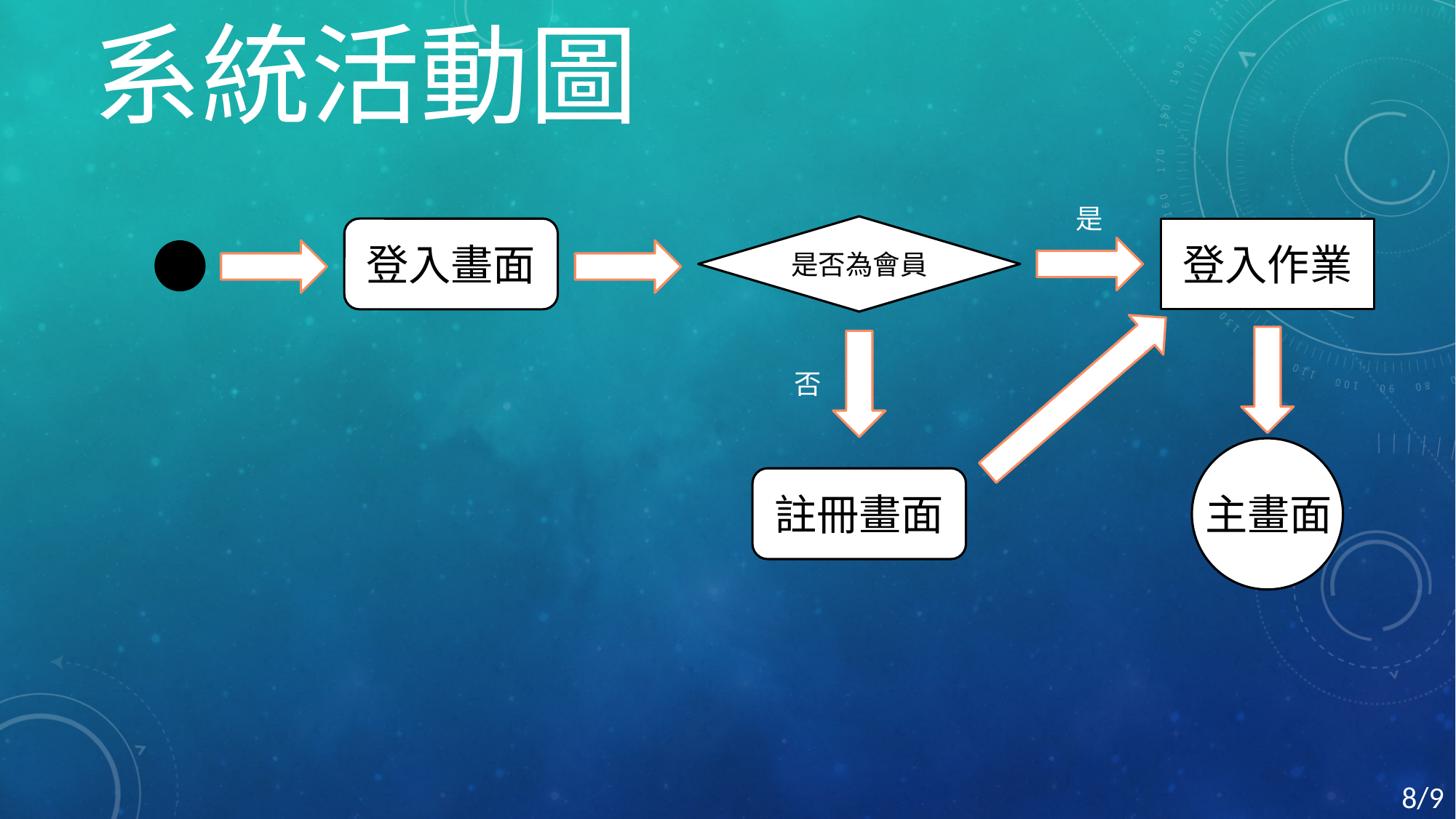

# 系統活動圖
是
是否為會員
登入畫面
登入作業

否

註冊畫面
主畫面
8/9